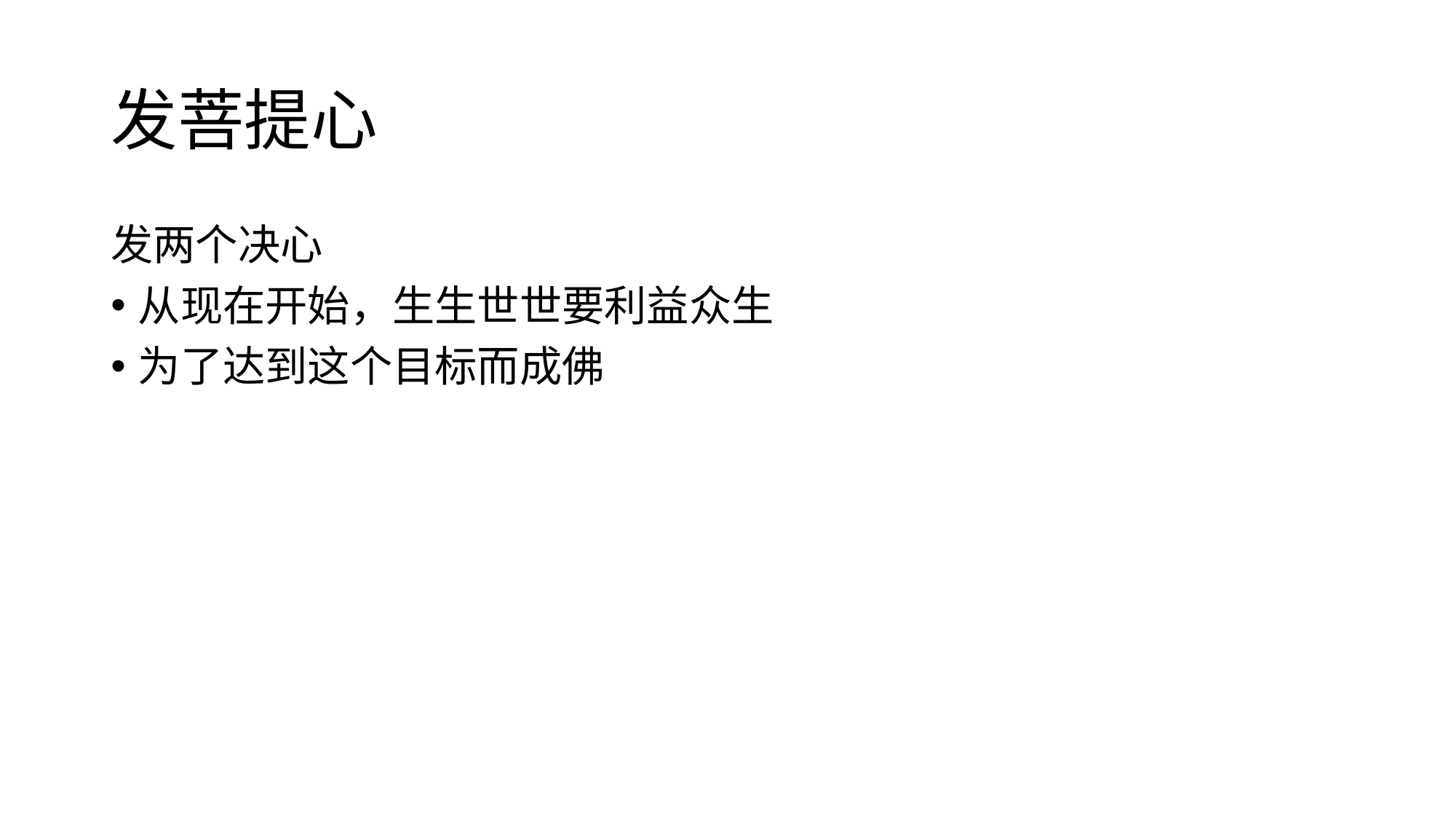

# 发菩提心
发两个决心
从现在开始，生生世世要利益众生
为了达到这个目标而成佛